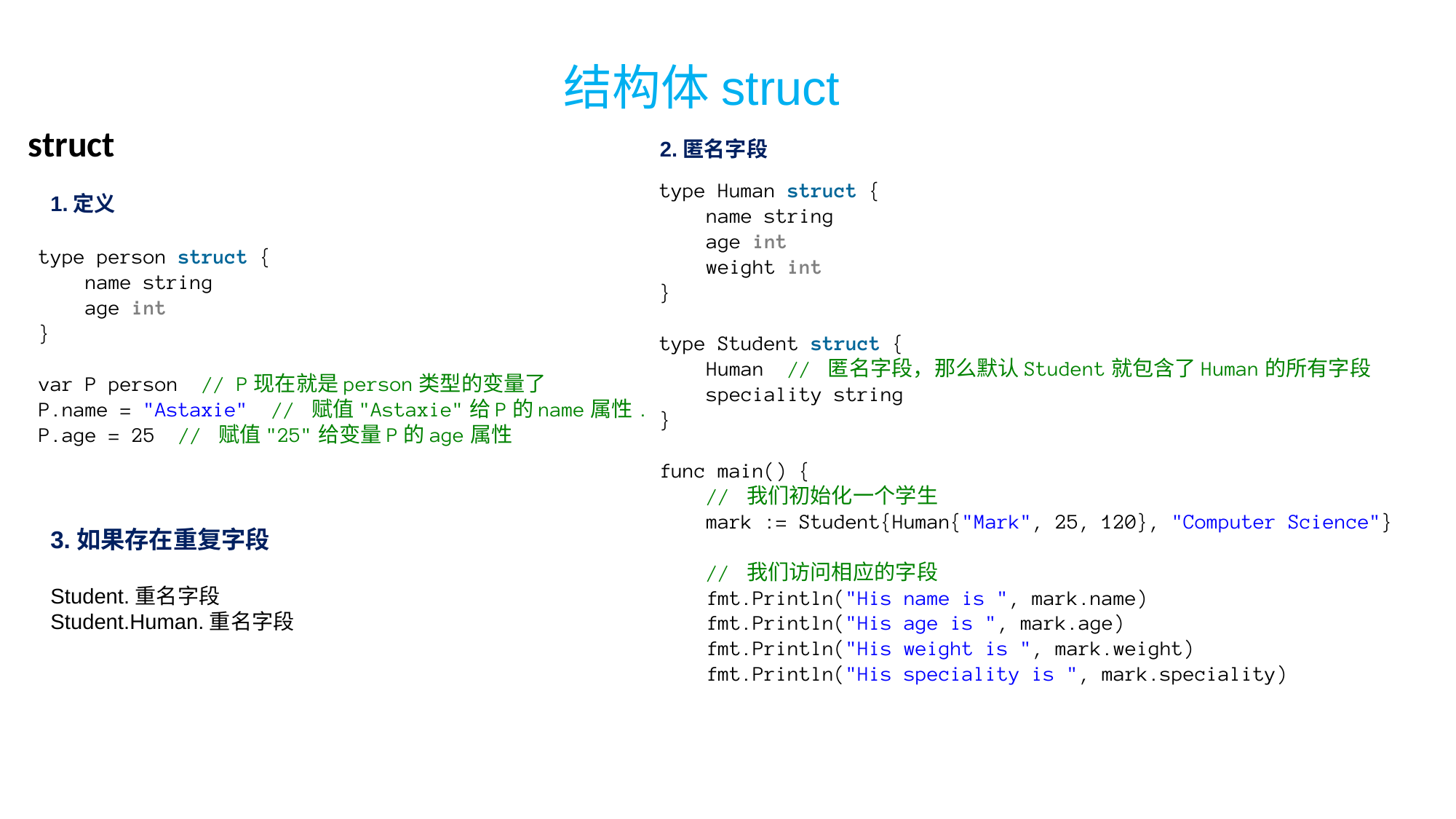

结构体struct
struct
2.匿名字段
type Human struct {
    name string
    age int
    weight int
}

type Student struct {
    Human  // 匿名字段，那么默认Student就包含了Human的所有字段
    speciality string
}

func main() {
    // 我们初始化一个学生
    mark := Student{Human{"Mark", 25, 120}, "Computer Science"}

    // 我们访问相应的字段
    fmt.Println("His name is ", mark.name)
    fmt.Println("His age is ", mark.age)
    fmt.Println("His weight is ", mark.weight)
    fmt.Println("His speciality is ", mark.speciality)
1.定义

type person struct {
    name string
    age int
}

var P person  // P现在就是person类型的变量了
P.name = "Astaxie"  // 赋值"Astaxie"给P的name属性.
P.age = 25  // 赋值"25"给变量P的age属性
3.如果存在重复字段

Student.重名字段
Student.Human.重名字段